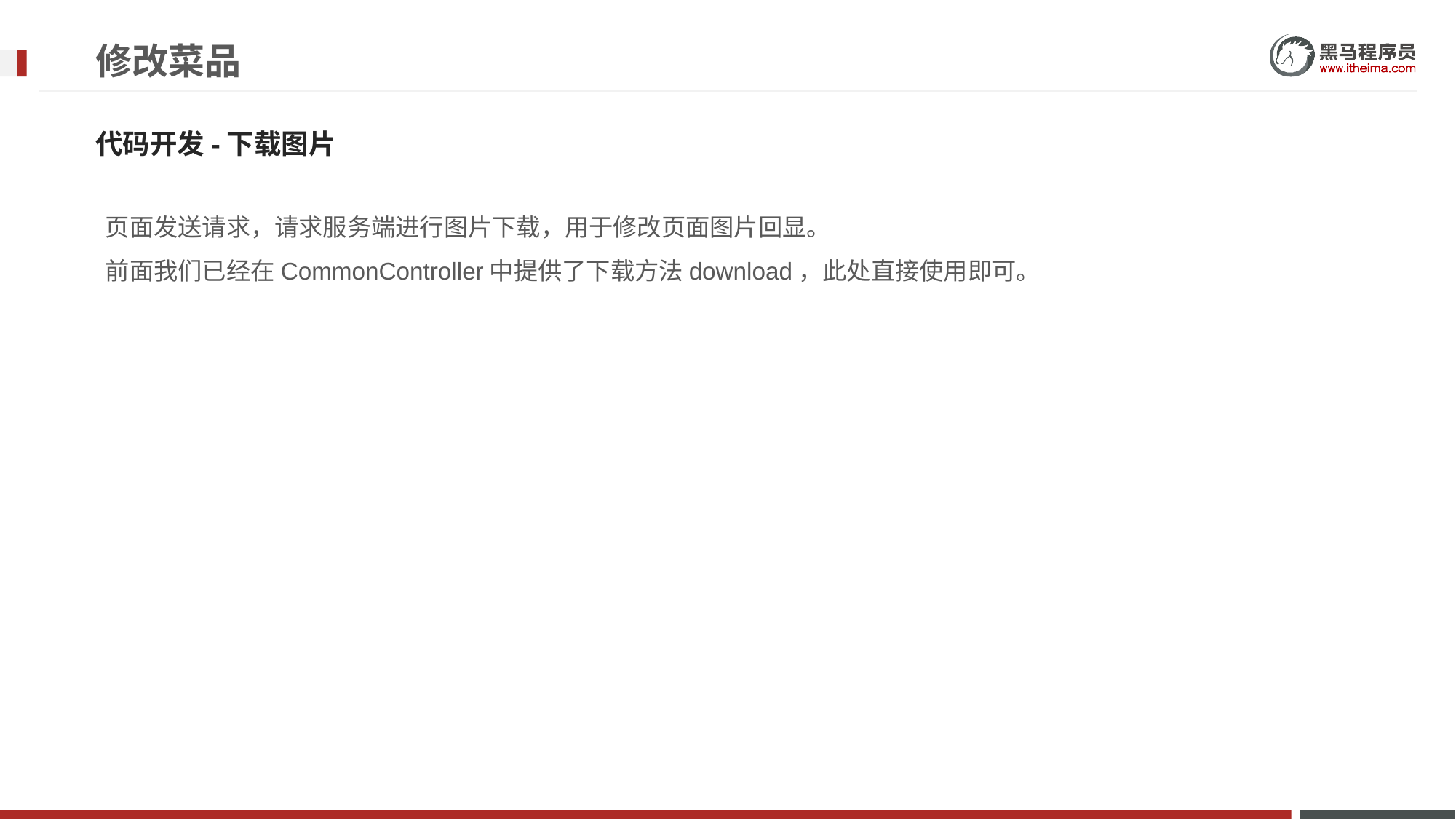

# 修改菜品
代码开发-下载图片
页面发送请求，请求服务端进行图片下载，用于修改页面图片回显。
前面我们已经在CommonController中提供了下载方法download，此处直接使用即可。